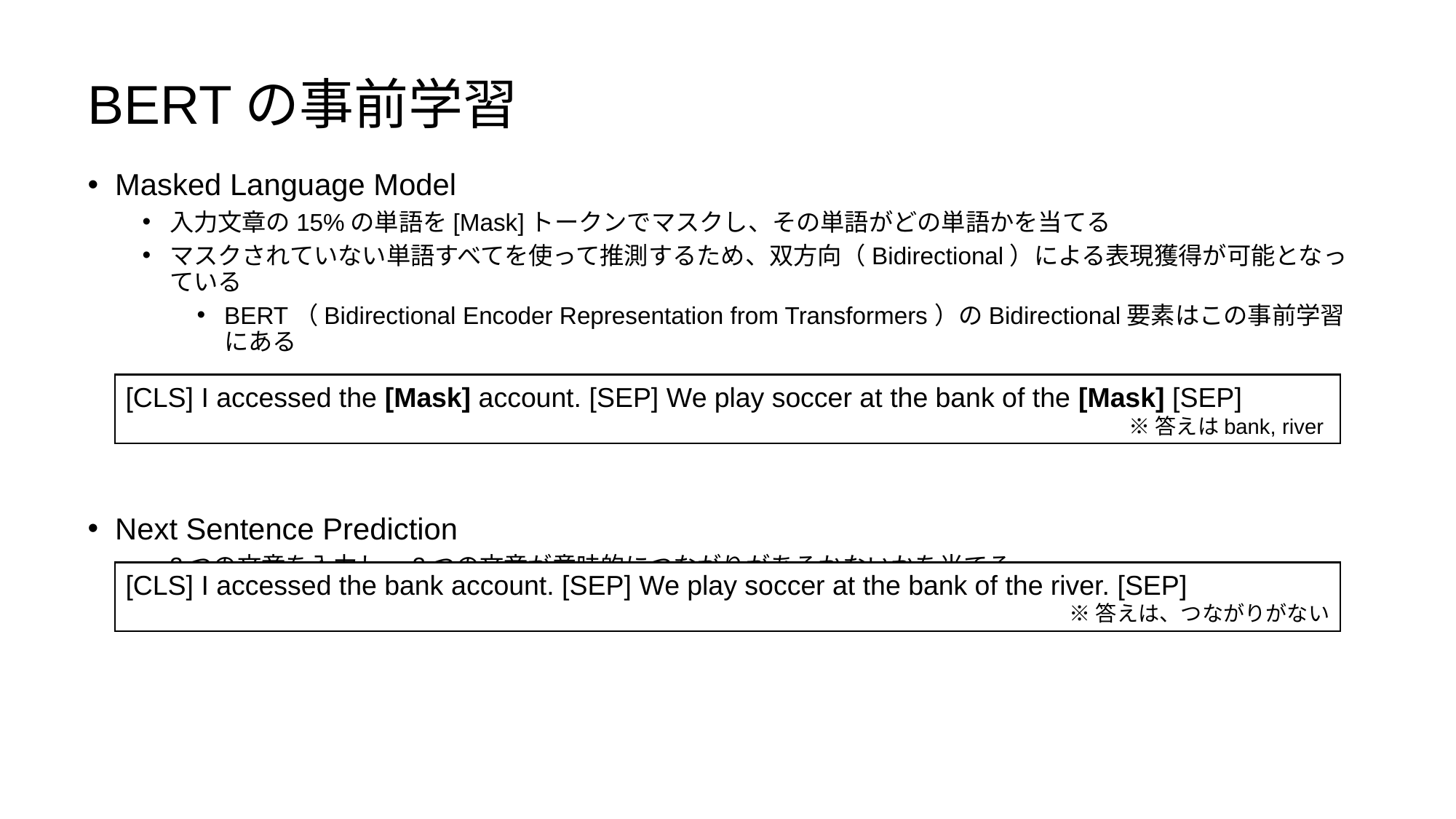

# BERTの事前学習
Masked Language Model
入力文章の15%の単語を[Mask]トークンでマスクし、その単語がどの単語かを当てる
マスクされていない単語すべてを使って推測するため、双方向（Bidirectional）による表現獲得が可能となっている
BERT（Bidirectional Encoder Representation from Transformers）のBidirectional要素はこの事前学習にある

Next Sentence Prediction
2つの文章を入力し、2つの文章が意味的につながりがあるかないかを当てる

[CLS] I accessed the [Mask] account. [SEP] We play soccer at the bank of the [Mask] [SEP]
※答えはbank, river
[CLS] I accessed the bank account. [SEP] We play soccer at the bank of the river. [SEP]
※答えは、つながりがない